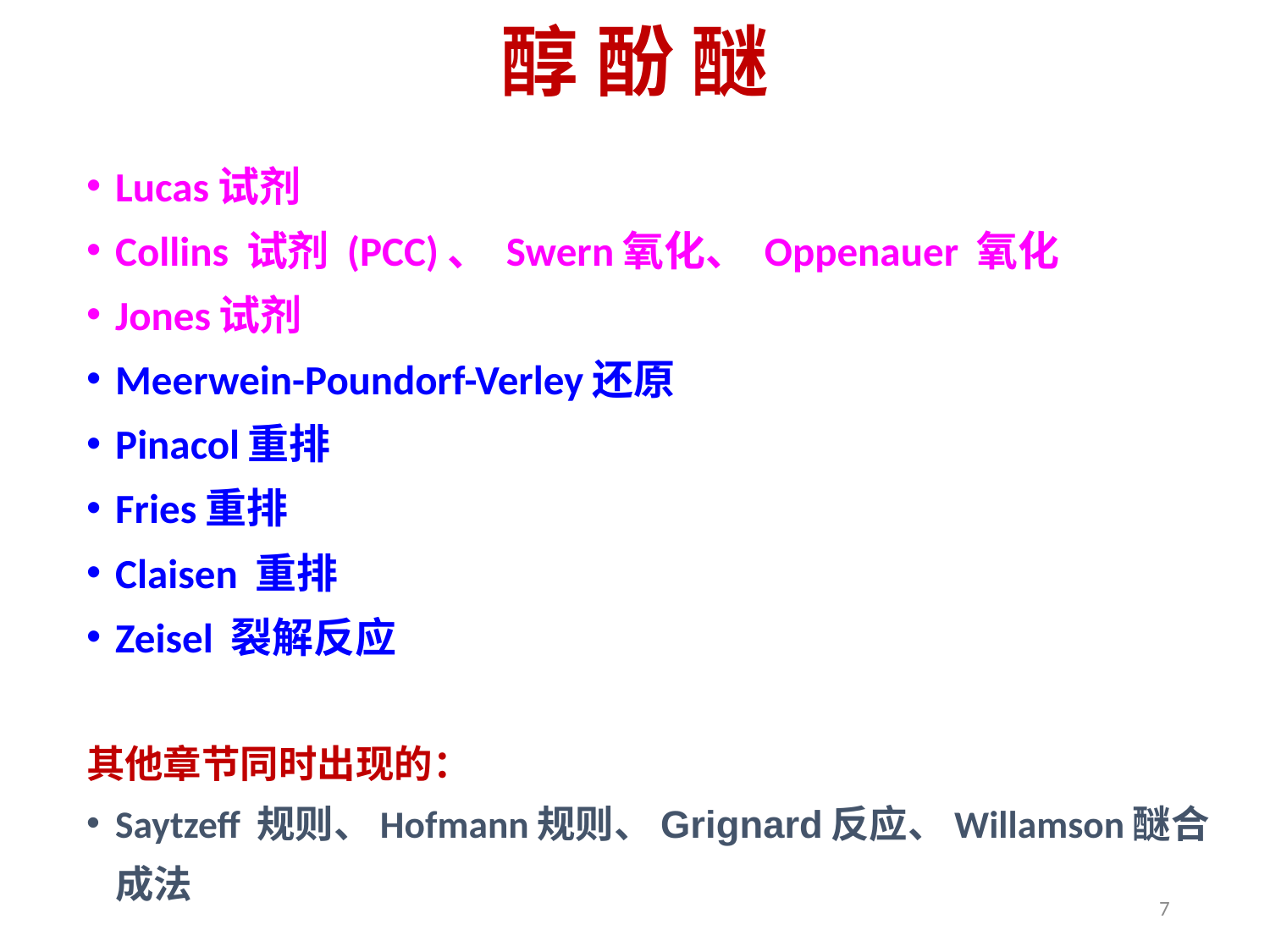

# 醇 酚 醚
Lucas试剂
Collins 试剂 (PCC)、 Swern氧化、 Oppenauer 氧化
Jones试剂
Meerwein-Poundorf-Verley还原
Pinacol重排
Fries重排
Claisen 重排
Zeisel 裂解反应

其他章节同时出现的：
Saytzeff 规则、Hofmann规则、Grignard反应、Willamson醚合成法
7